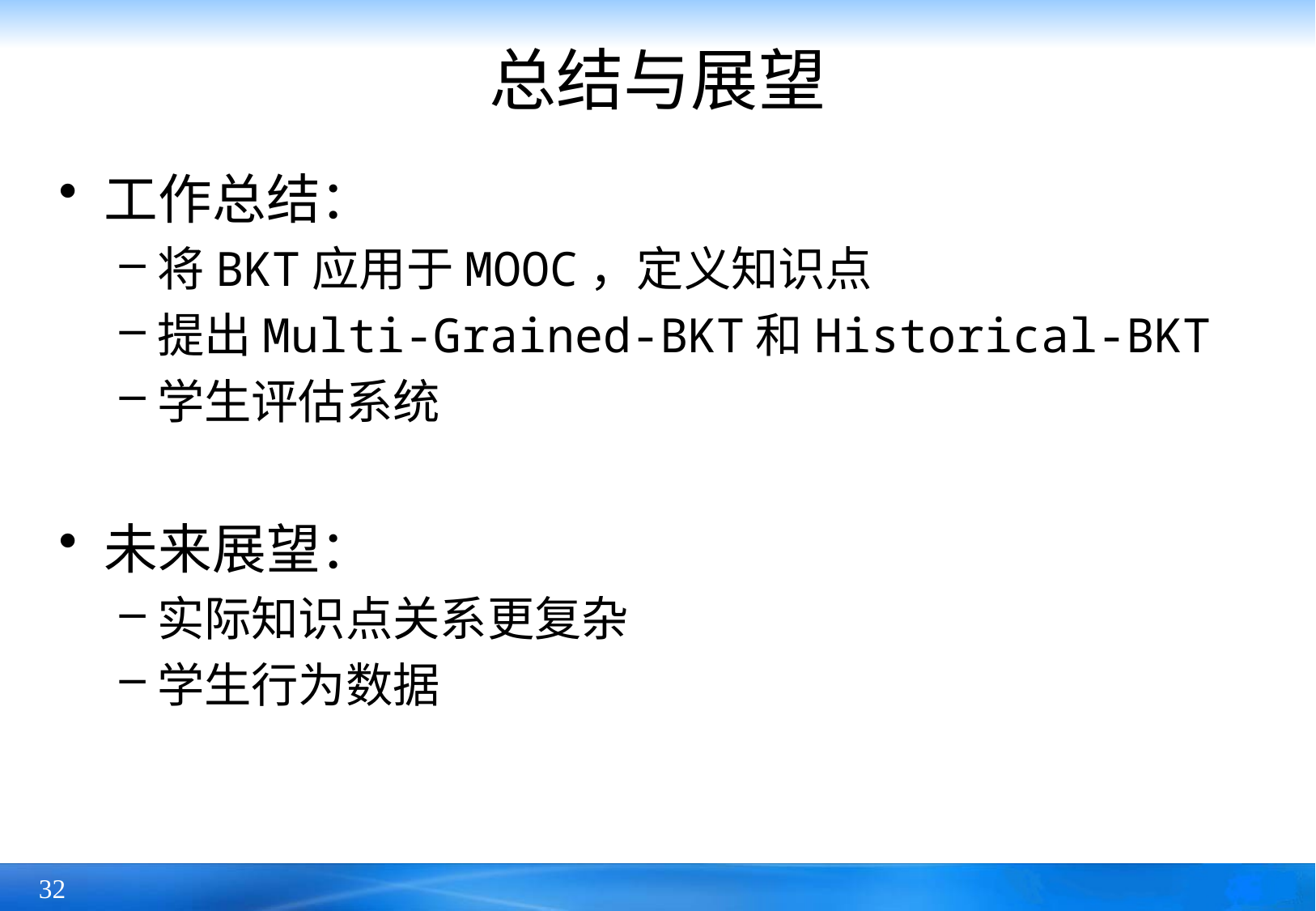

# 总结与展望
工作总结：
将BKT应用于MOOC，定义知识点
提出Multi-Grained-BKT和Historical-BKT
学生评估系统

未来展望：
实际知识点关系更复杂
学生行为数据